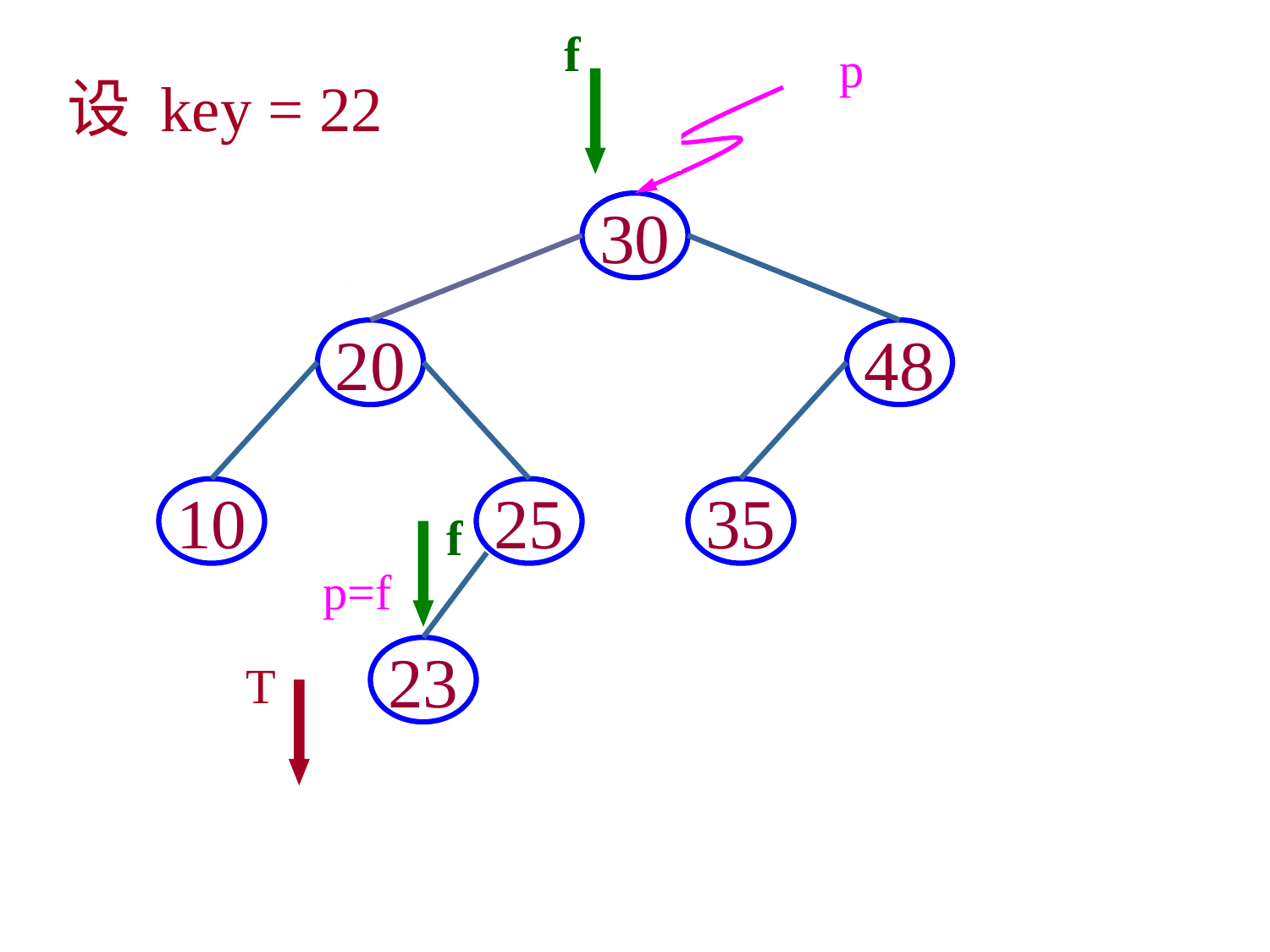

T

f

p

设 key = 22

30

20
48

10
25
35

23
T

f

T

f

T
f

p=f
T